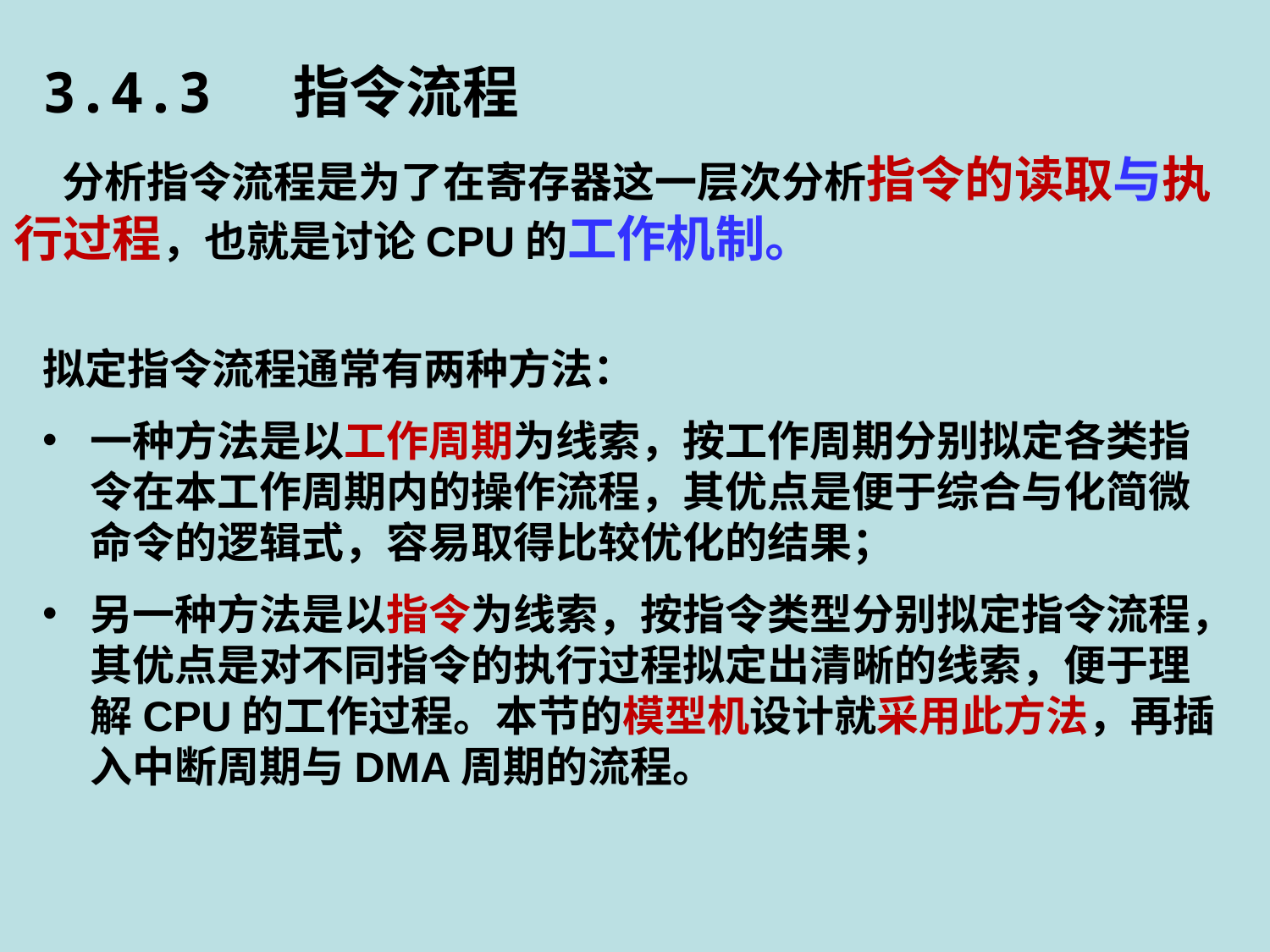

3.4.3  指令流程
    分析指令流程是为了在寄存器这一层次分析指令的读取与执行过程，也就是讨论CPU的工作机制。
拟定指令流程通常有两种方法：
一种方法是以工作周期为线索，按工作周期分别拟定各类指令在本工作周期内的操作流程，其优点是便于综合与化简微命令的逻辑式，容易取得比较优化的结果；
另一种方法是以指令为线索，按指令类型分别拟定指令流程，其优点是对不同指令的执行过程拟定出清晰的线索，便于理解CPU的工作过程。本节的模型机设计就采用此方法，再插入中断周期与DMA周期的流程。